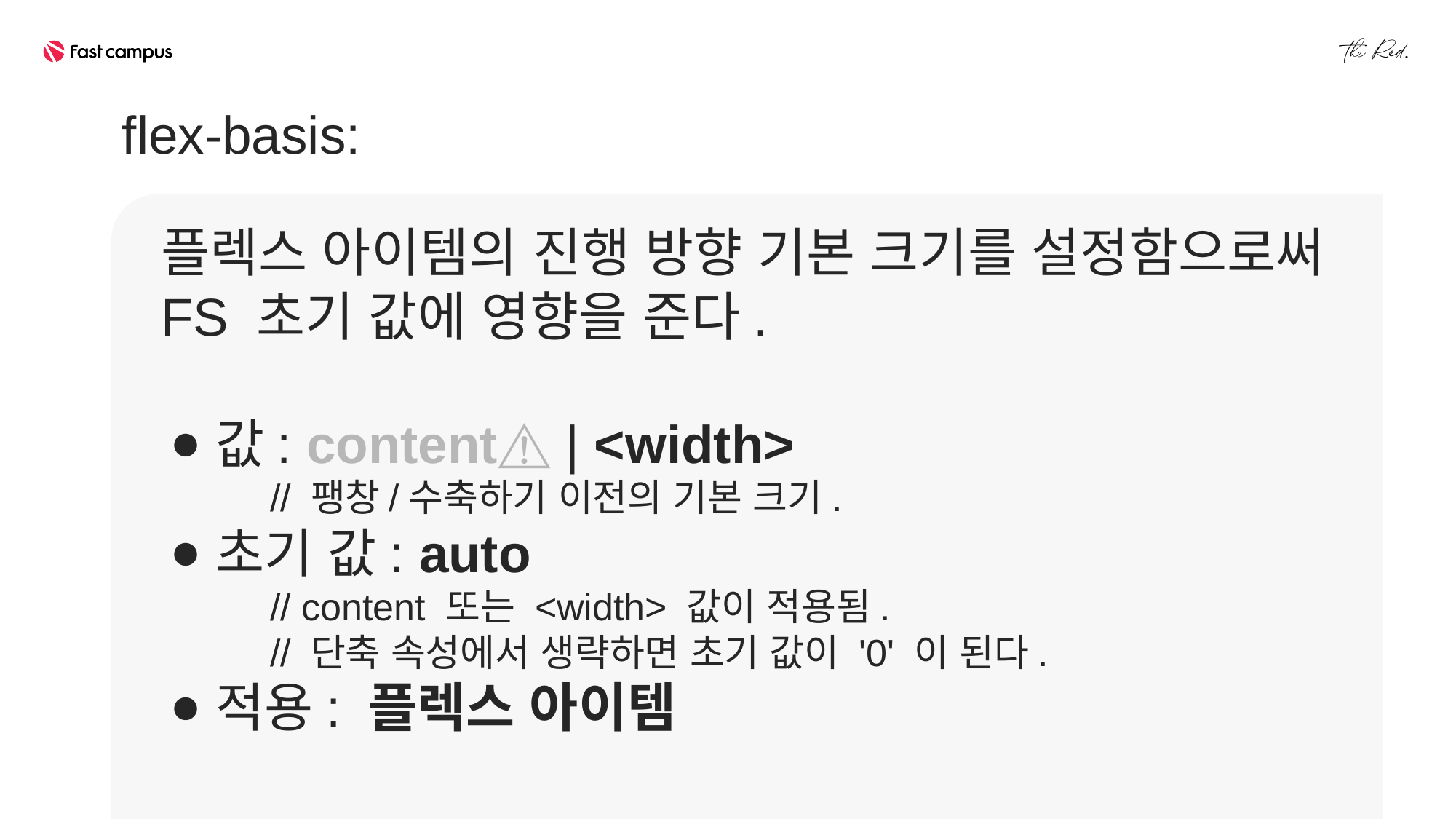

flex-basis:
플렉스 아이템의 진행 방향 기본 크기를 설정함으로써
FS 초기 값에 영향을 준다.

값: content⚠️ | <width>
// 팽창/수축하기 이전의 기본 크기.
초기 값: auto
// content 또는 <width> 값이 적용됨.
// 단축 속성에서 생략하면 초기 값이 '0' 이 된다.
적용: 플렉스 아이템